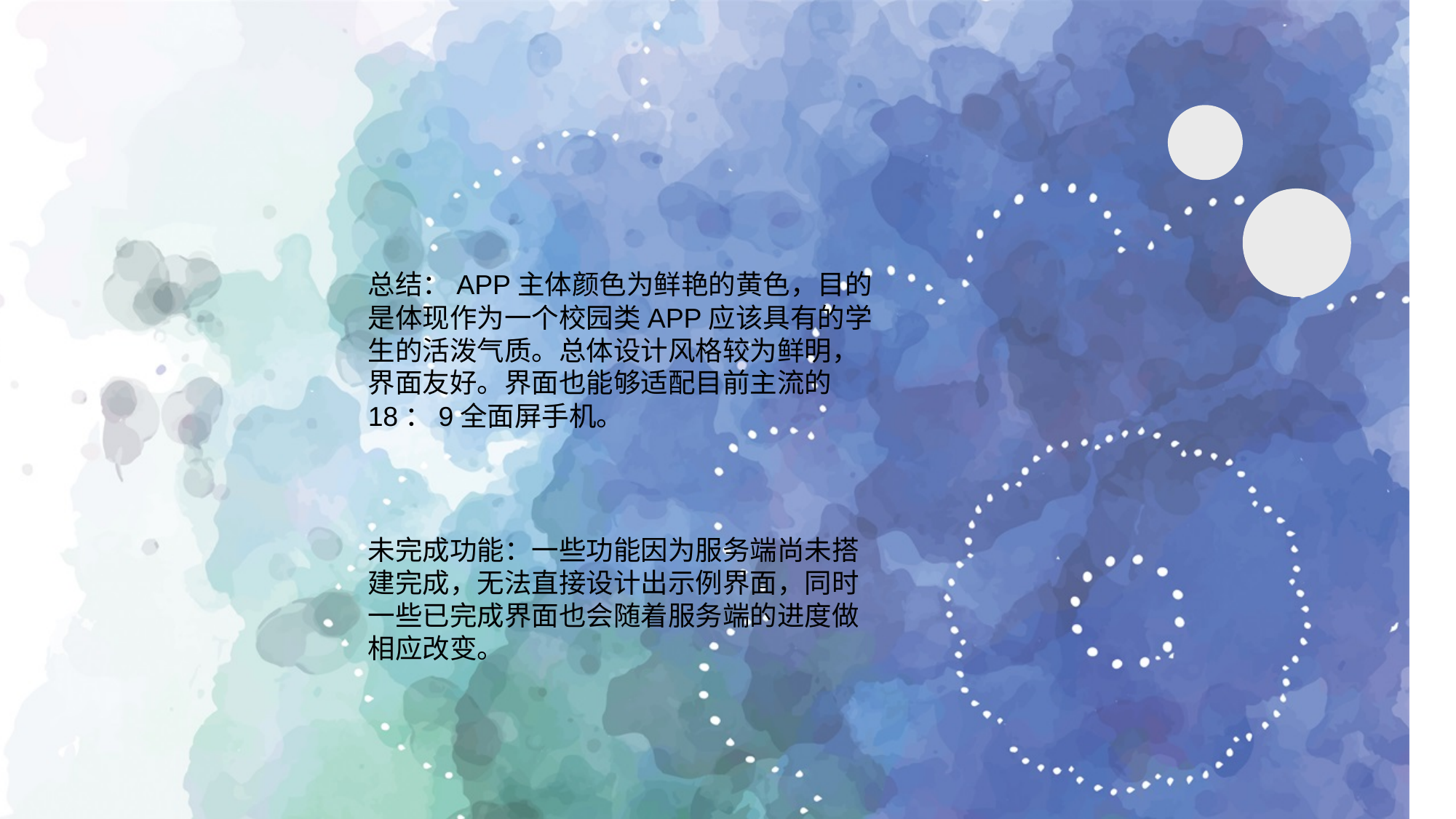

总结：APP主体颜色为鲜艳的黄色，目的是体现作为一个校园类APP应该具有的学生的活泼气质。总体设计风格较为鲜明，界面友好。界面也能够适配目前主流的   18：9全面屏手机。
未完成功能：一些功能因为服务端尚未搭建完成，无法直接设计出示例界面，同时一些已完成界面也会随着服务端的进度做相应改变。